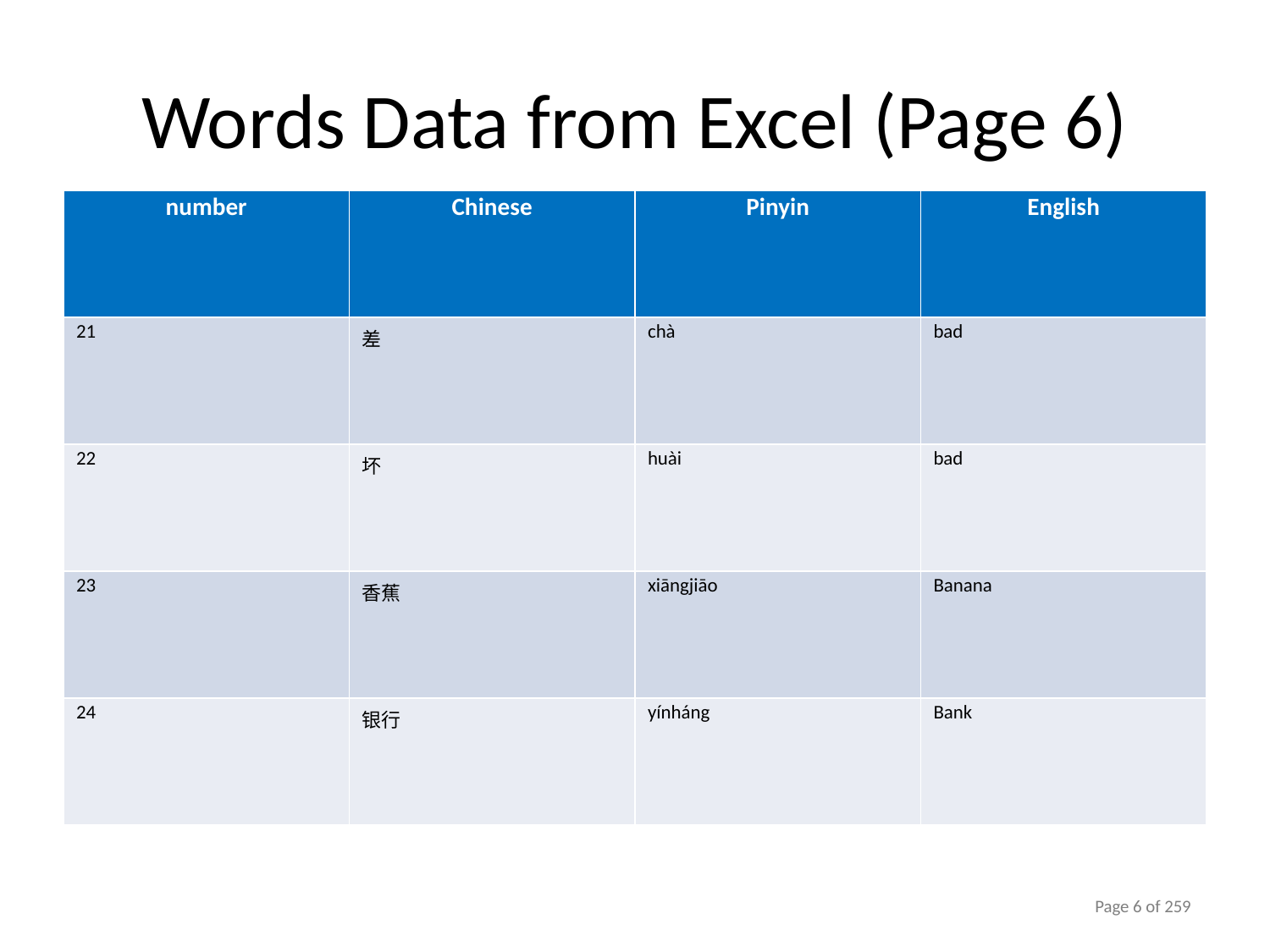

# Words Data from Excel (Page 6)
| number | Chinese | Pinyin | English |
| --- | --- | --- | --- |
| 21 | 差 | chà | bad |
| 22 | 坏 | huài | bad |
| 23 | 香蕉 | xiāngjiāo | Banana |
| 24 | 银行 | yínháng | Bank |

Page 6 of 259